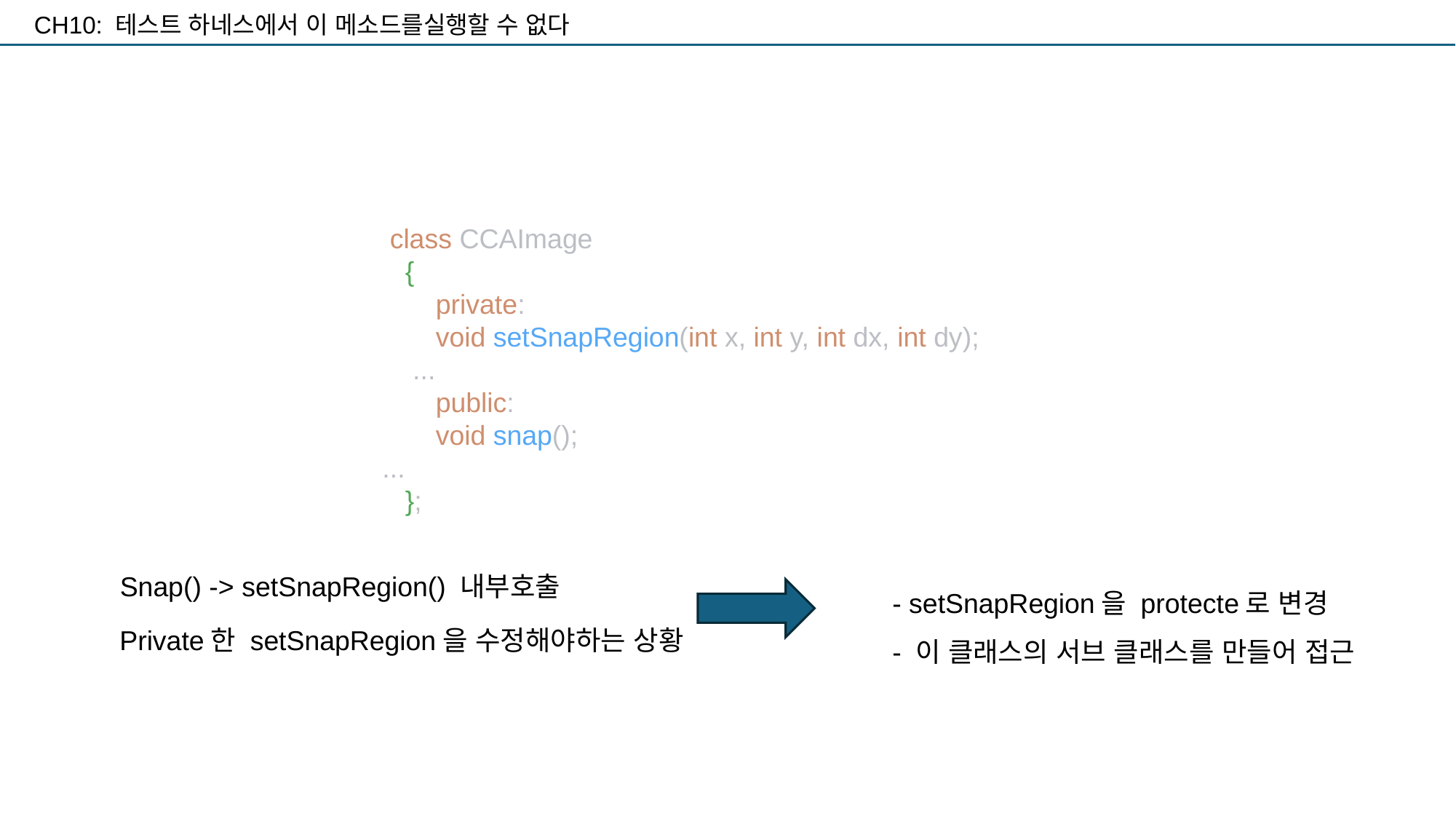

CH10: 테스트 하네스에서 이 메소드를실행할 수 없다
 class CCAImage
   {
       private:
       void setSnapRegion(int x, int y, int dx, int dy);
    ...
       public:
       void snap();
...
   };
Snap() -> setSnapRegion() 내부호출
- setSnapRegion을 protecte로 변경
- 이 클래스의 서브 클래스를 만들어 접근

Private한 setSnapRegion을 수정해야하는 상황